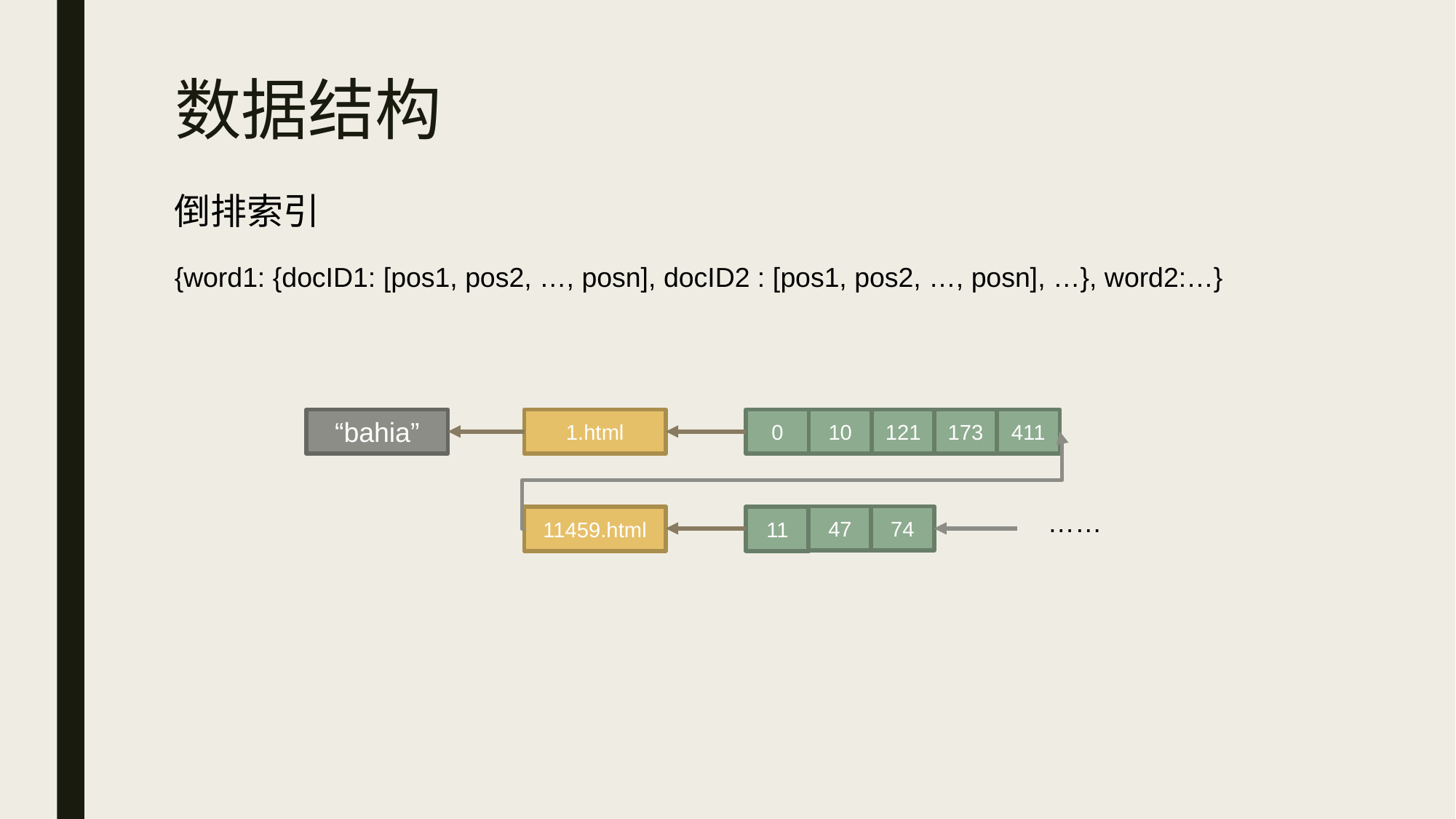

# 数据结构
倒排索引
{word1: {docID1: [pos1, pos2, …, posn], docID2 : [pos1, pos2, …, posn], …}, word2:…}
“bahia”
1.html
0
10
121
173
411
……
47
74
11459.html
11